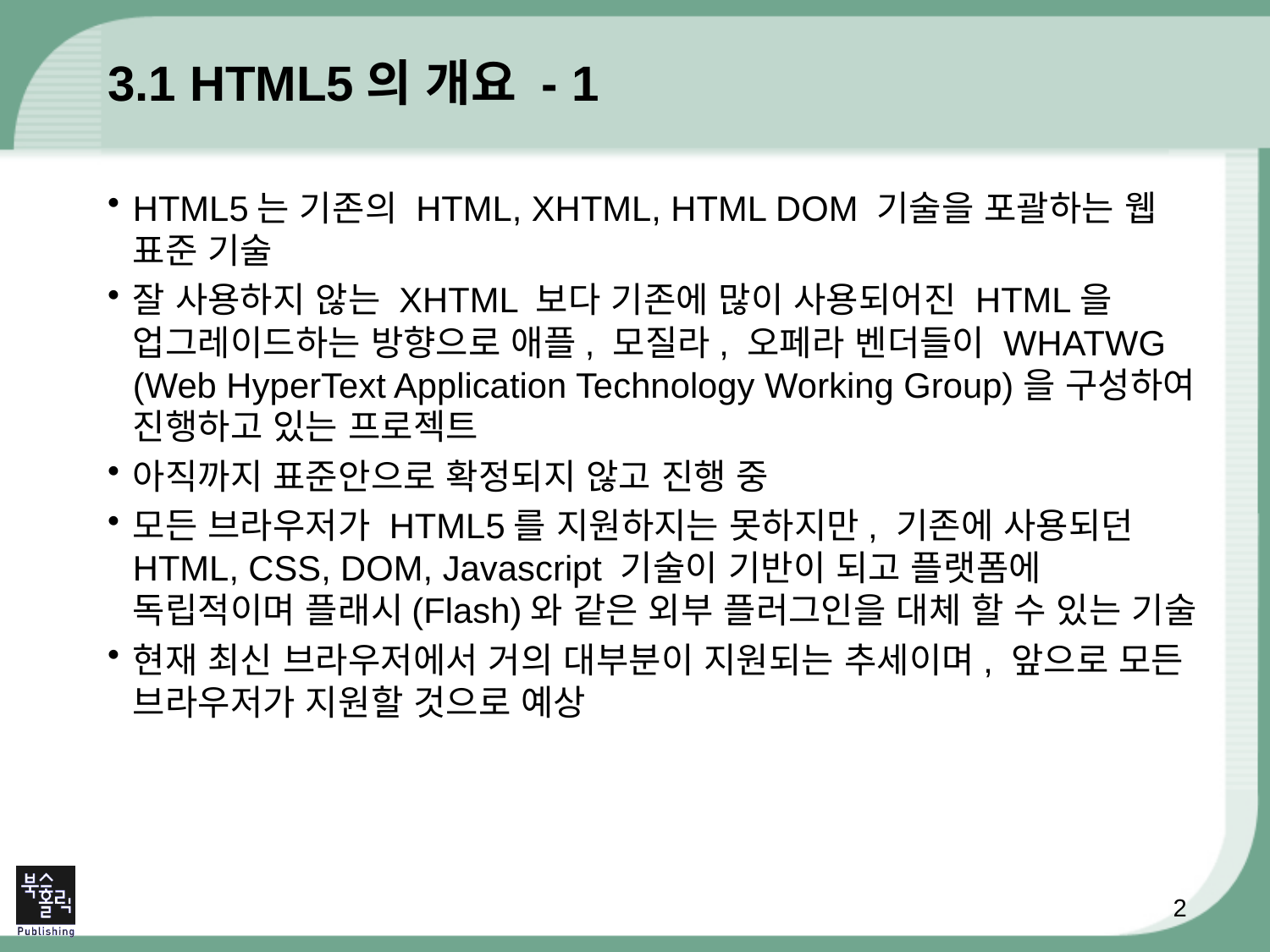

# 3.1 HTML5의 개요 - 1
HTML5는 기존의 HTML, XHTML, HTML DOM 기술을 포괄하는 웹 표준 기술
잘 사용하지 않는 XHTML 보다 기존에 많이 사용되어진 HTML을 업그레이드하는 방향으로 애플, 모질라, 오페라 벤더들이 WHATWG (Web HyperText Application Technology Working Group)을 구성하여 진행하고 있는 프로젝트
아직까지 표준안으로 확정되지 않고 진행 중
모든 브라우저가 HTML5를 지원하지는 못하지만, 기존에 사용되던 HTML, CSS, DOM, Javascript 기술이 기반이 되고 플랫폼에 독립적이며 플래시(Flash)와 같은 외부 플러그인을 대체 할 수 있는 기술
현재 최신 브라우저에서 거의 대부분이 지원되는 추세이며, 앞으로 모든 브라우저가 지원할 것으로 예상
2